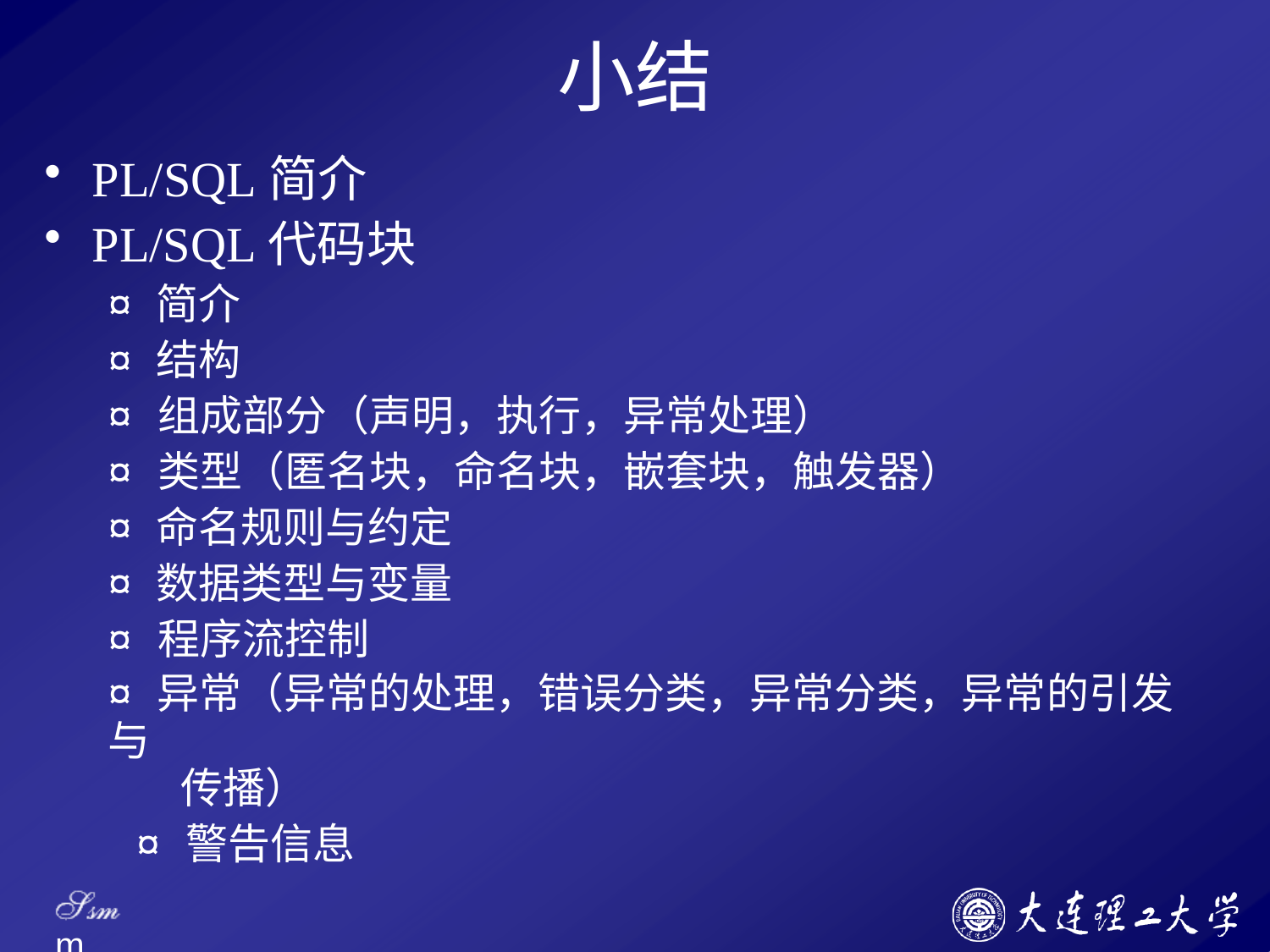

# 小结
PL/SQL简介
PL/SQL代码块
¤ 简介
¤ 结构
¤ 组成部分（声明，执行，异常处理）
¤ 类型（匿名块，命名块，嵌套块，触发器）
¤ 命名规则与约定
¤ 数据类型与变量
¤ 程序流控制
¤ 异常（异常的处理，错误分类，异常分类，异常的引发与
传播）
¤ 警告信息

Ssm